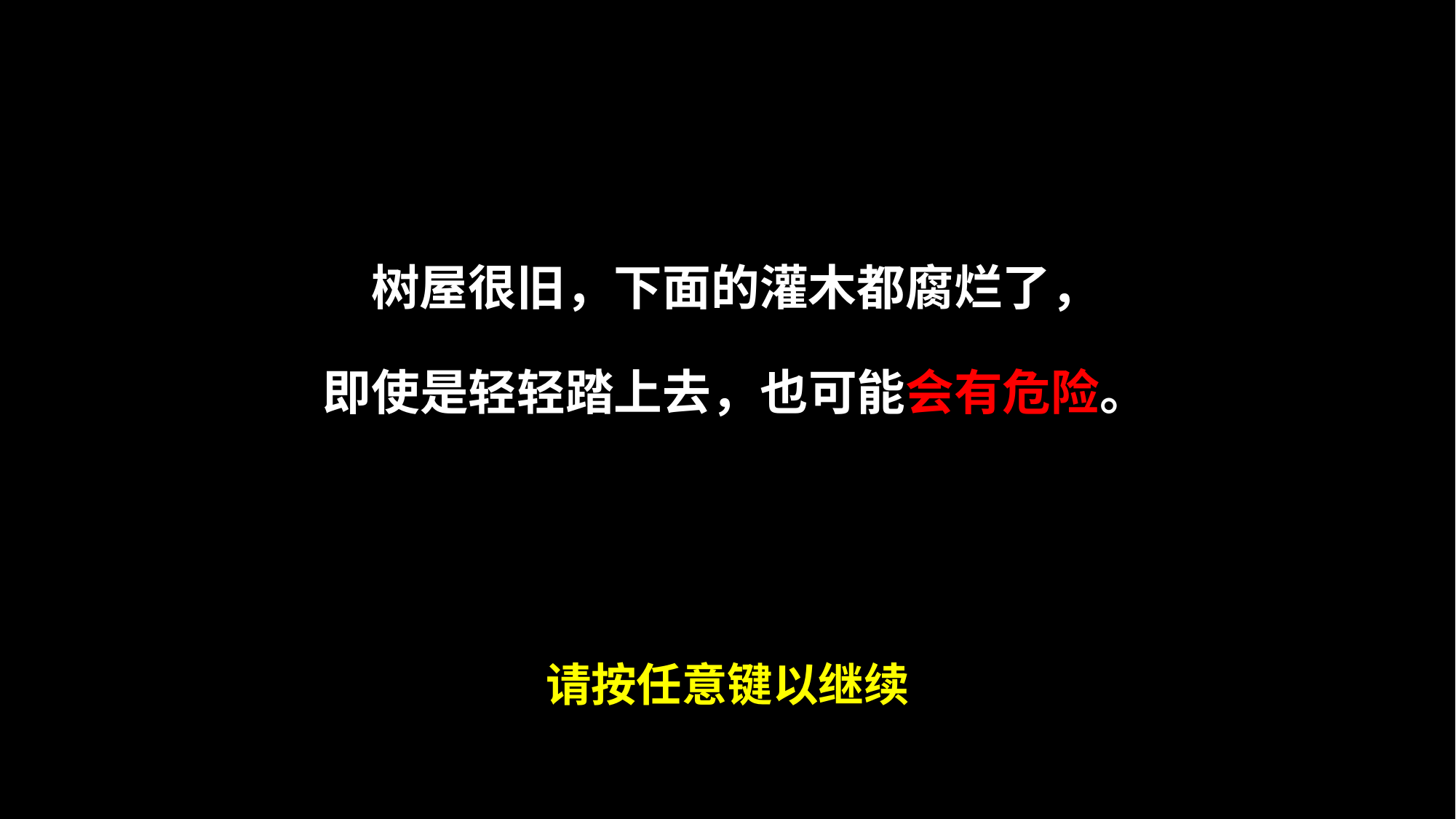

# 树屋很旧，下面的灌木都腐烂了， 即使是轻轻踏上去，也可能会有危险。
请按任意键以继续